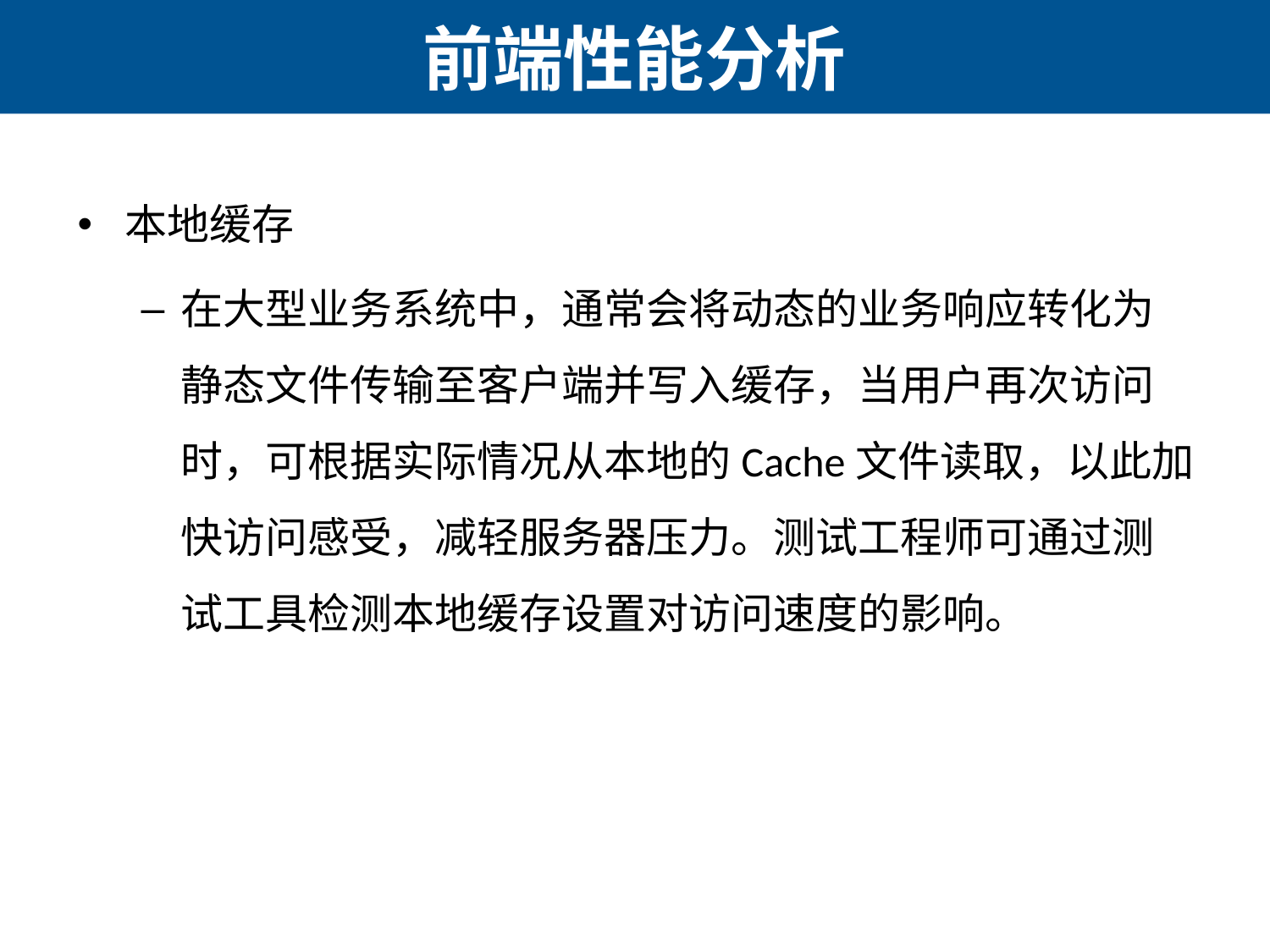

# 前端性能分析
本地缓存
在大型业务系统中，通常会将动态的业务响应转化为静态文件传输至客户端并写入缓存，当用户再次访问时，可根据实际情况从本地的Cache文件读取，以此加快访问感受，减轻服务器压力。测试工程师可通过测试工具检测本地缓存设置对访问速度的影响。